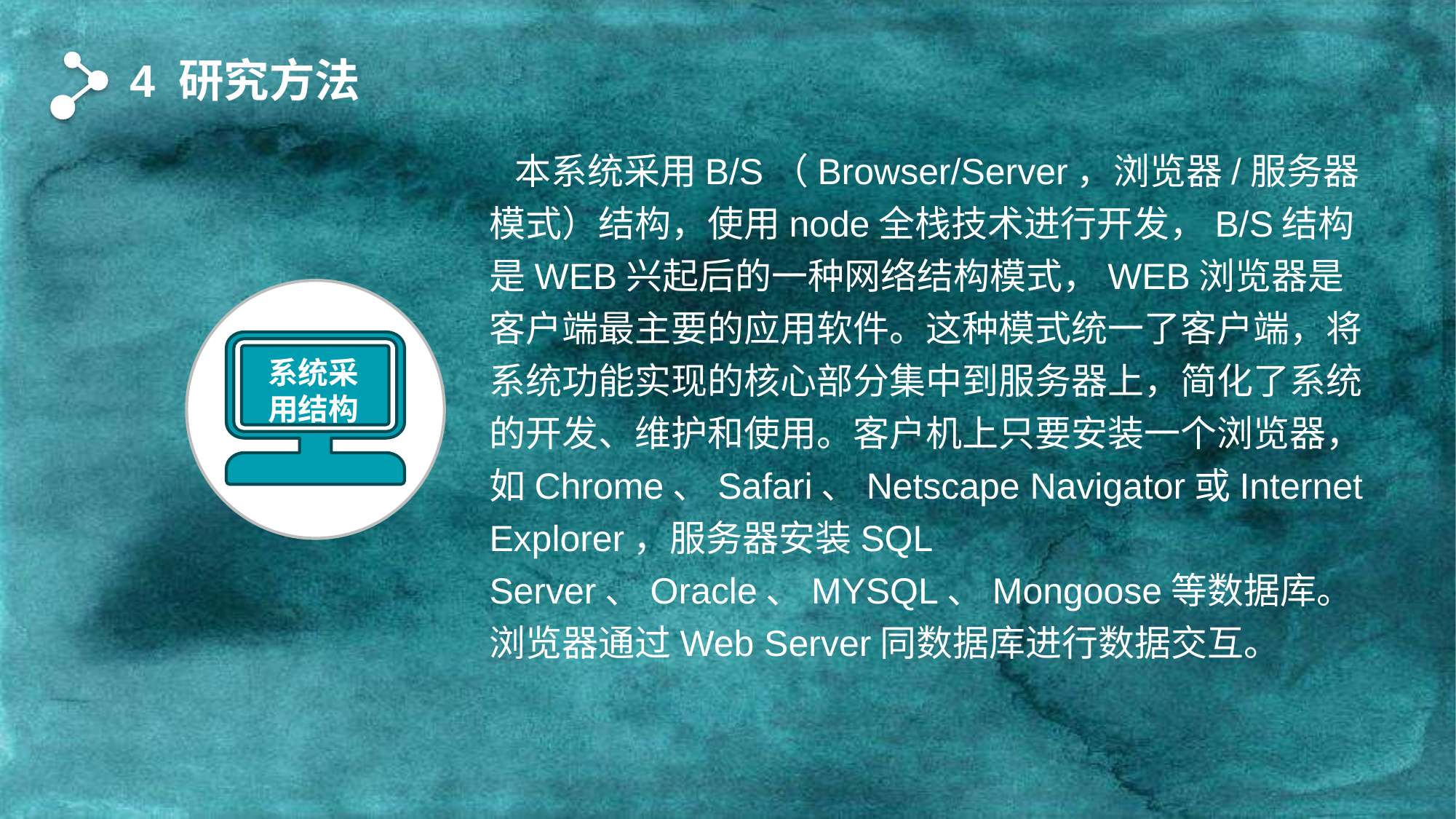

4 研究方法

  本系统采用B/S（Browser/Server，浏览器/服务器模式）结构，使用node全栈技术进行开发，B/S结构是WEB兴起后的一种网络结构模式，WEB浏览器是客户端最主要的应用软件。这种模式统一了客户端，将系统功能实现的核心部分集中到服务器上，简化了系统的开发、维护和使用。客户机上只要安装一个浏览器，如Chrome、Safari、Netscape Navigator或Internet Explorer，服务器安装SQL Server、Oracle、MYSQL、Mongoose等数据库。浏览器通过Web Server同数据库进行数据交互。

系统采用结构